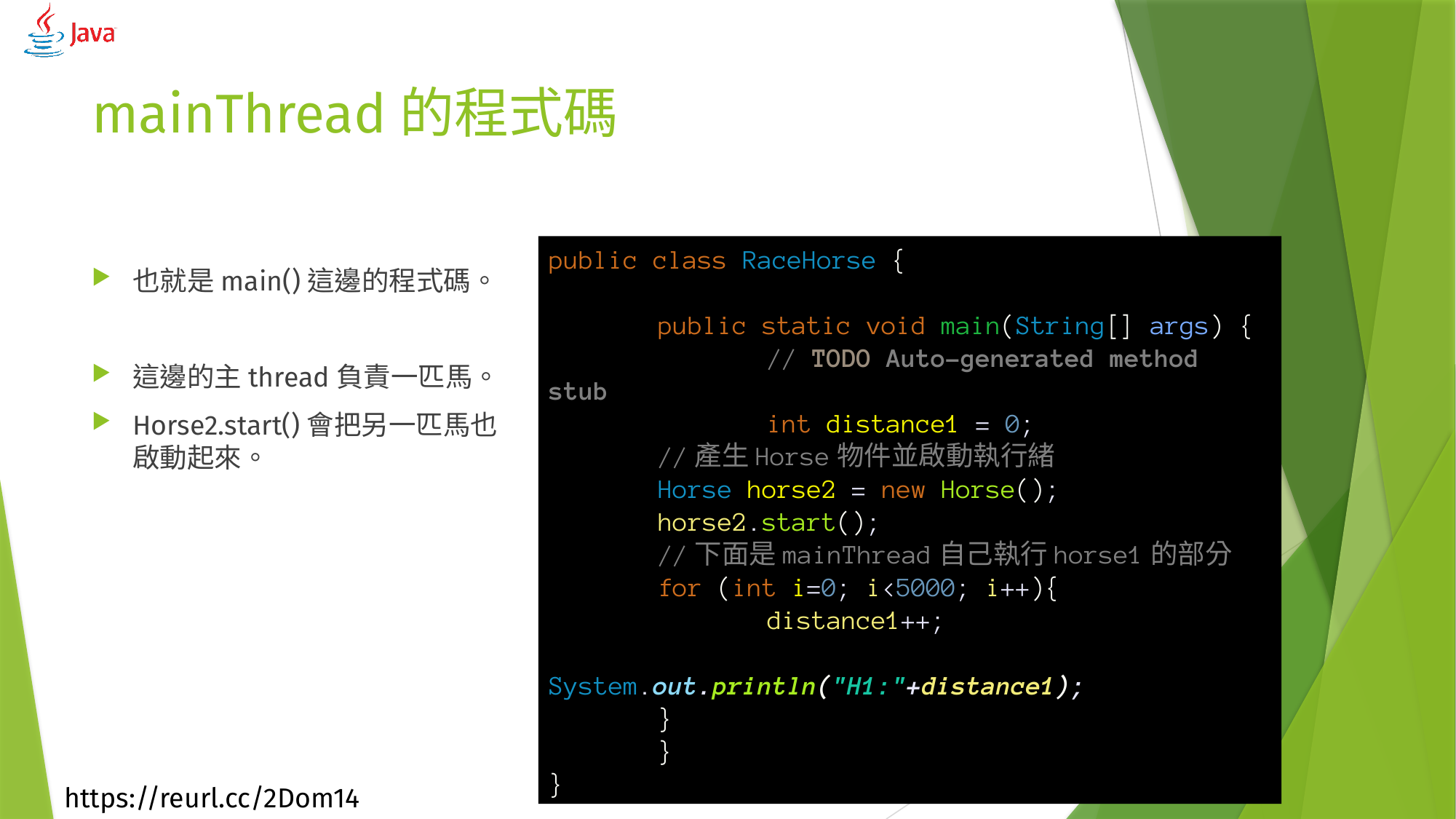

# mainThread的程式碼
public class RaceHorse {

	public static void main(String[] args) {
		// TODO Auto-generated method stub
		int distance1 = 0;
    	//產生Horse物件並啟動執行緒
    	Horse horse2 = new Horse();
    	horse2.start();
    	//下面是mainThread自己執行horse1的部分
    	for (int i=0; i<5000; i++){
    		distance1++;
      		System.out.println("H1:"+distance1);
    	}
	}
}
也就是main()這邊的程式碼。

這邊的主thread負責一匹馬。
Horse2.start()會把另一匹馬也啟動起來。